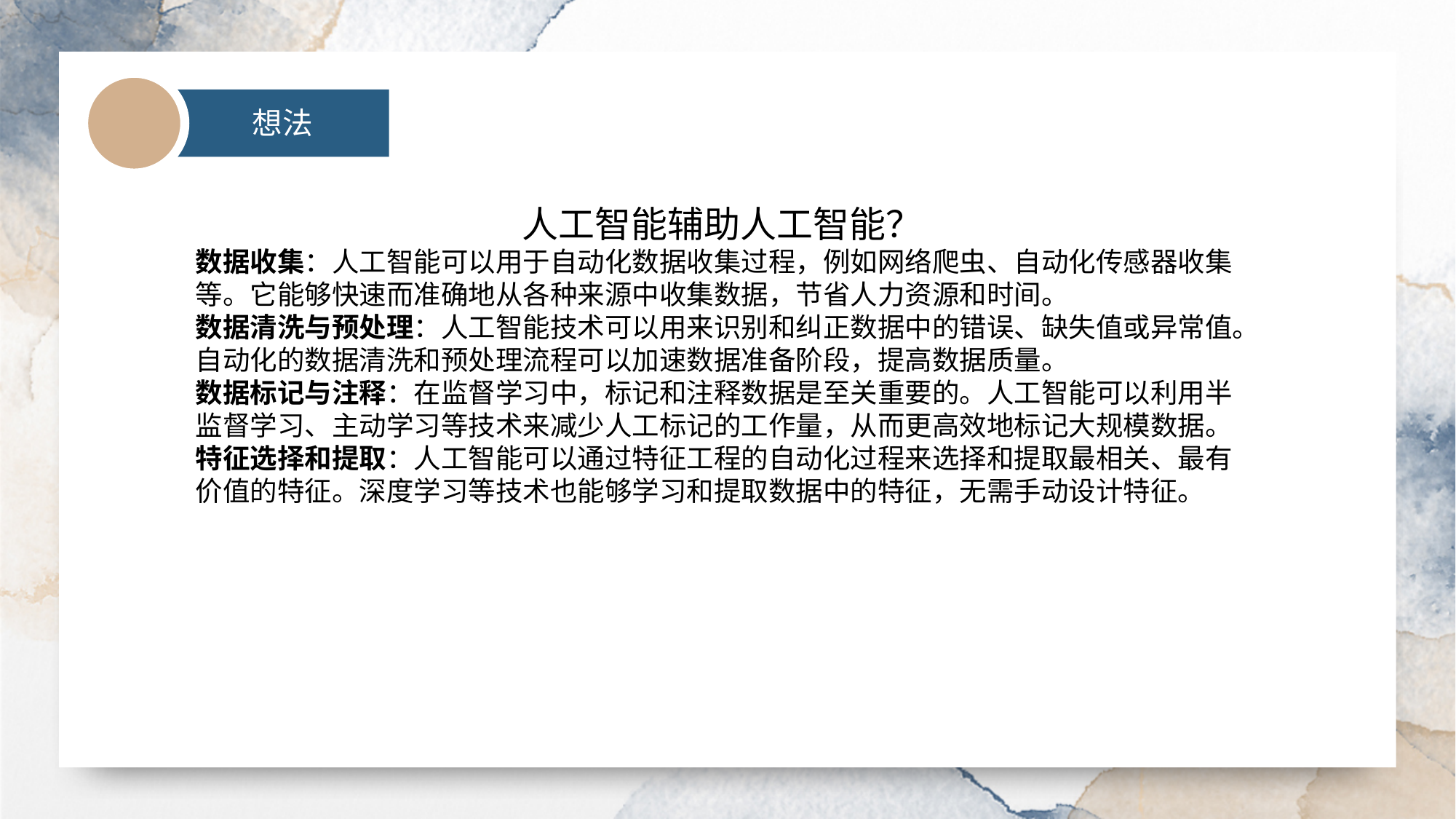

想法

人工智能辅助人工智能？
数据收集：人工智能可以用于自动化数据收集过程，例如网络爬虫、自动化传感器收集等。它能够快速而准确地从各种来源中收集数据，节省人力资源和时间。
数据清洗与预处理：人工智能技术可以用来识别和纠正数据中的错误、缺失值或异常值。自动化的数据清洗和预处理流程可以加速数据准备阶段，提高数据质量。
数据标记与注释：在监督学习中，标记和注释数据是至关重要的。人工智能可以利用半监督学习、主动学习等技术来减少人工标记的工作量，从而更高效地标记大规模数据。
特征选择和提取：人工智能可以通过特征工程的自动化过程来选择和提取最相关、最有价值的特征。深度学习等技术也能够学习和提取数据中的特征，无需手动设计特征。